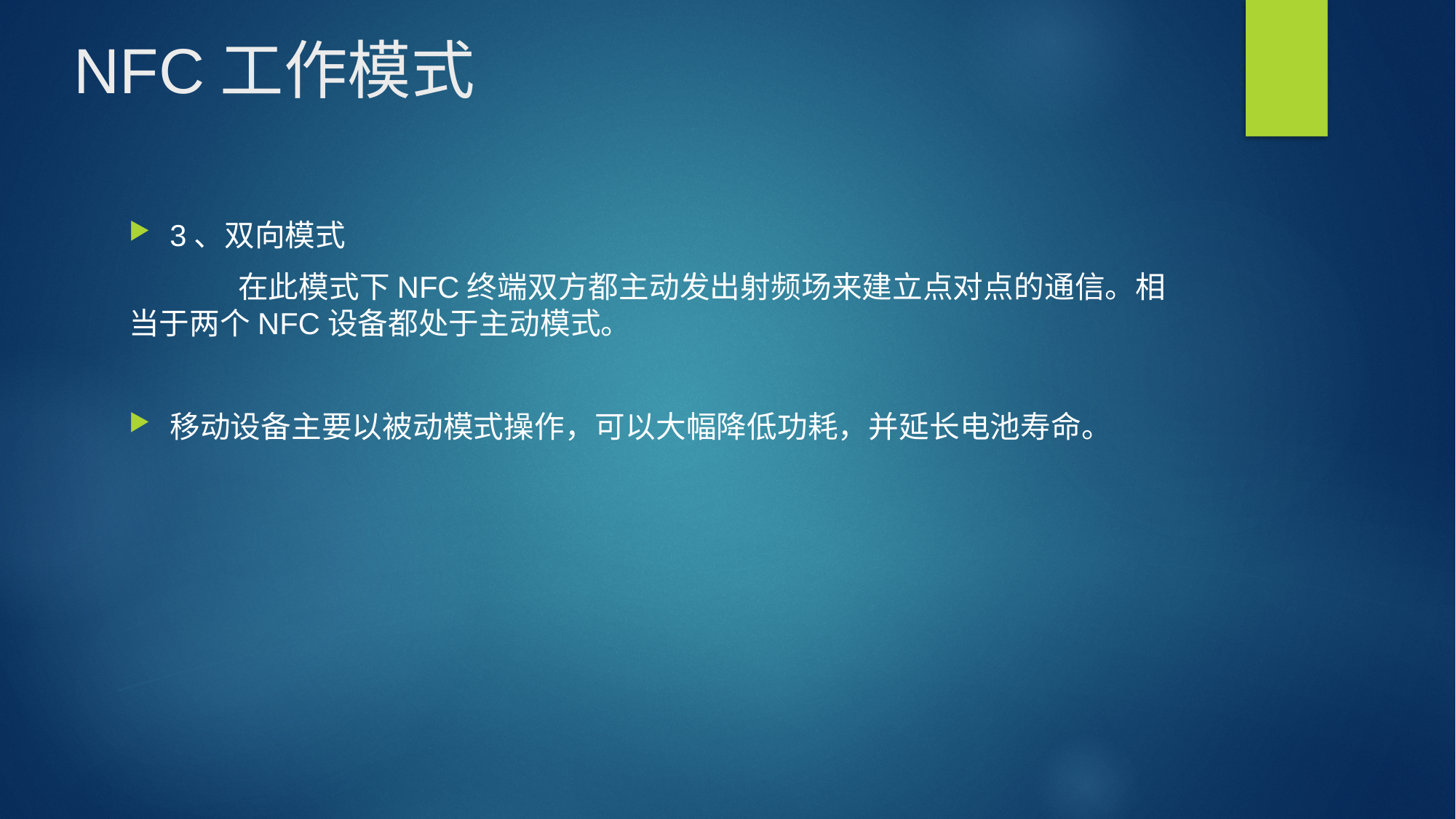

# NFC工作模式

3、双向模式
	在此模式下NFC终端双方都主动发出射频场来建立点对点的通信。相当于两个NFC设备都处于主动模式。

移动设备主要以被动模式操作，可以大幅降低功耗，并延长电池寿命。